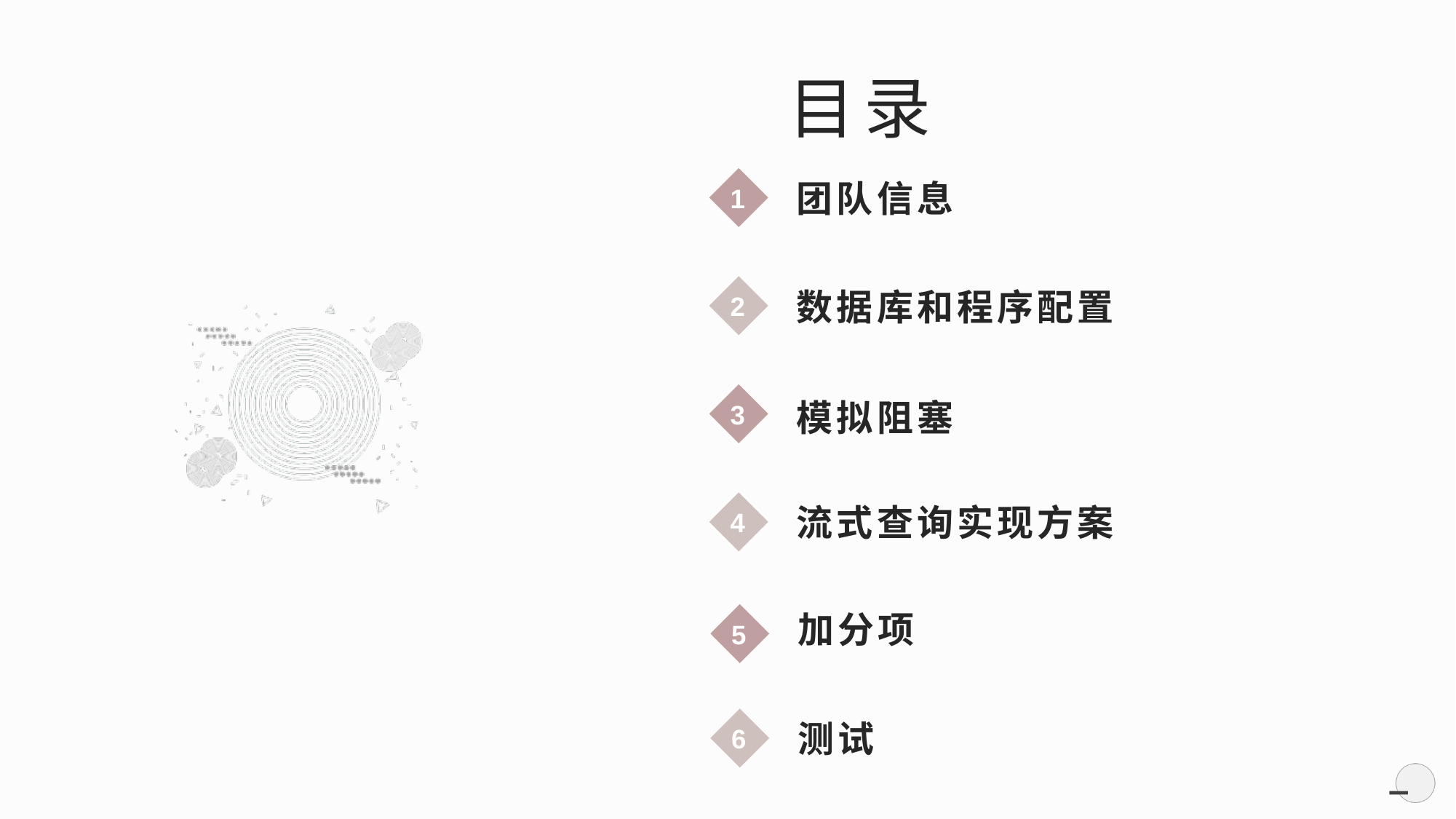

目录
团队信息

1
数据库和程序配置

2
模拟阻塞

3
流式查询实现方案

4
加分项

5
测试

6